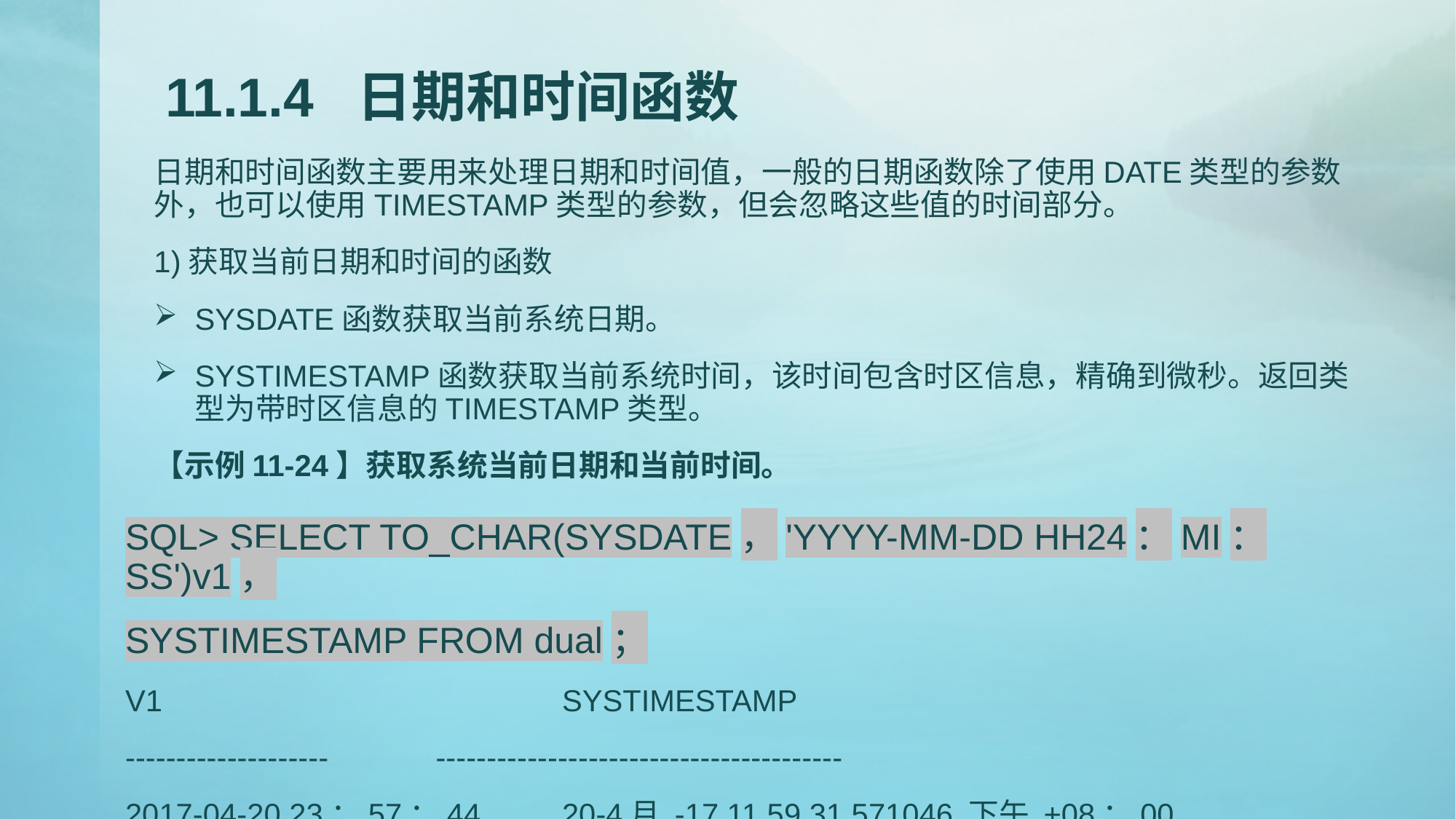

# 11.1.4  日期和时间函数
日期和时间函数主要用来处理日期和时间值，一般的日期函数除了使用DATE类型的参数外，也可以使用TIMESTAMP类型的参数，但会忽略这些值的时间部分。
1)获取当前日期和时间的函数
SYSDATE函数获取当前系统日期。
SYSTIMESTAMP函数获取当前系统时间，该时间包含时区信息，精确到微秒。返回类型为带时区信息的TIMESTAMP类型。
【示例11-24】获取系统当前日期和当前时间。
SQL> SELECT TO_CHAR(SYSDATE，'YYYY-MM-DD HH24：MI：SS')v1，
SYSTIMESTAMP FROM dual；
V1				SYSTIMESTAMP
--------------------	           ----------------------------------------
2017-04-20 23：57：44	20-4月 -17 11.59.31.571046 下午 +08：00